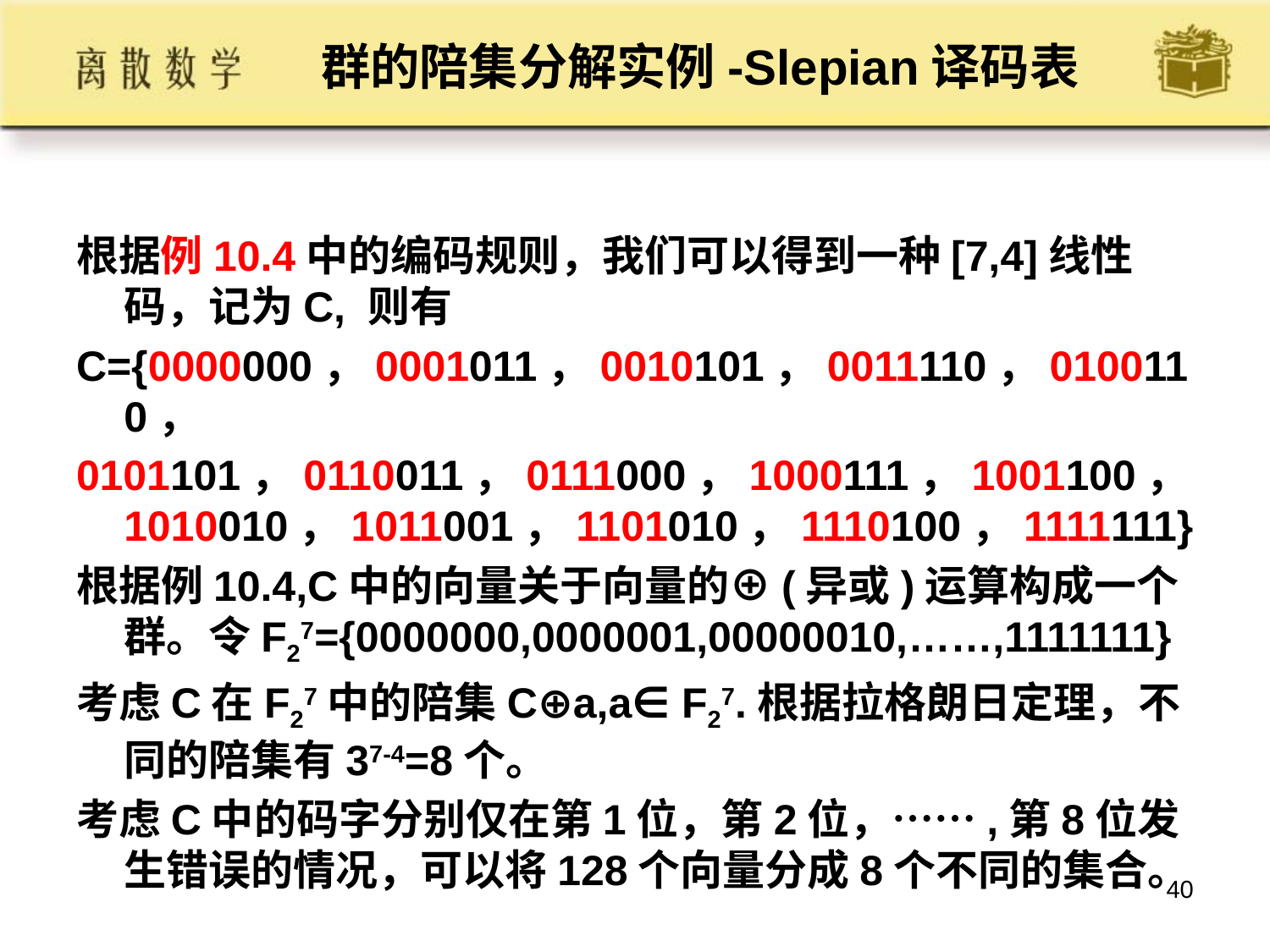

# 群的陪集分解实例-Slepian译码表
根据例10.4中的编码规则，我们可以得到一种[7,4]线性码，记为C, 则有
C={0000000，0001011，0010101，0011110，0100110，
0101101，0110011，0111000，1000111，1001100，1010010，1011001，1101010，1110100，1111111}
根据例10.4,C中的向量关于向量的⊕(异或)运算构成一个群。令F27={0000000,0000001,00000010,……,1111111}
考虑C在F27中的陪集C⊕a,a∈ F27.根据拉格朗日定理，不同的陪集有37-4=8个。
考虑C中的码字分别仅在第1位，第2位，……,第8位发生错误的情况，可以将128个向量分成8个不同的集合。
40